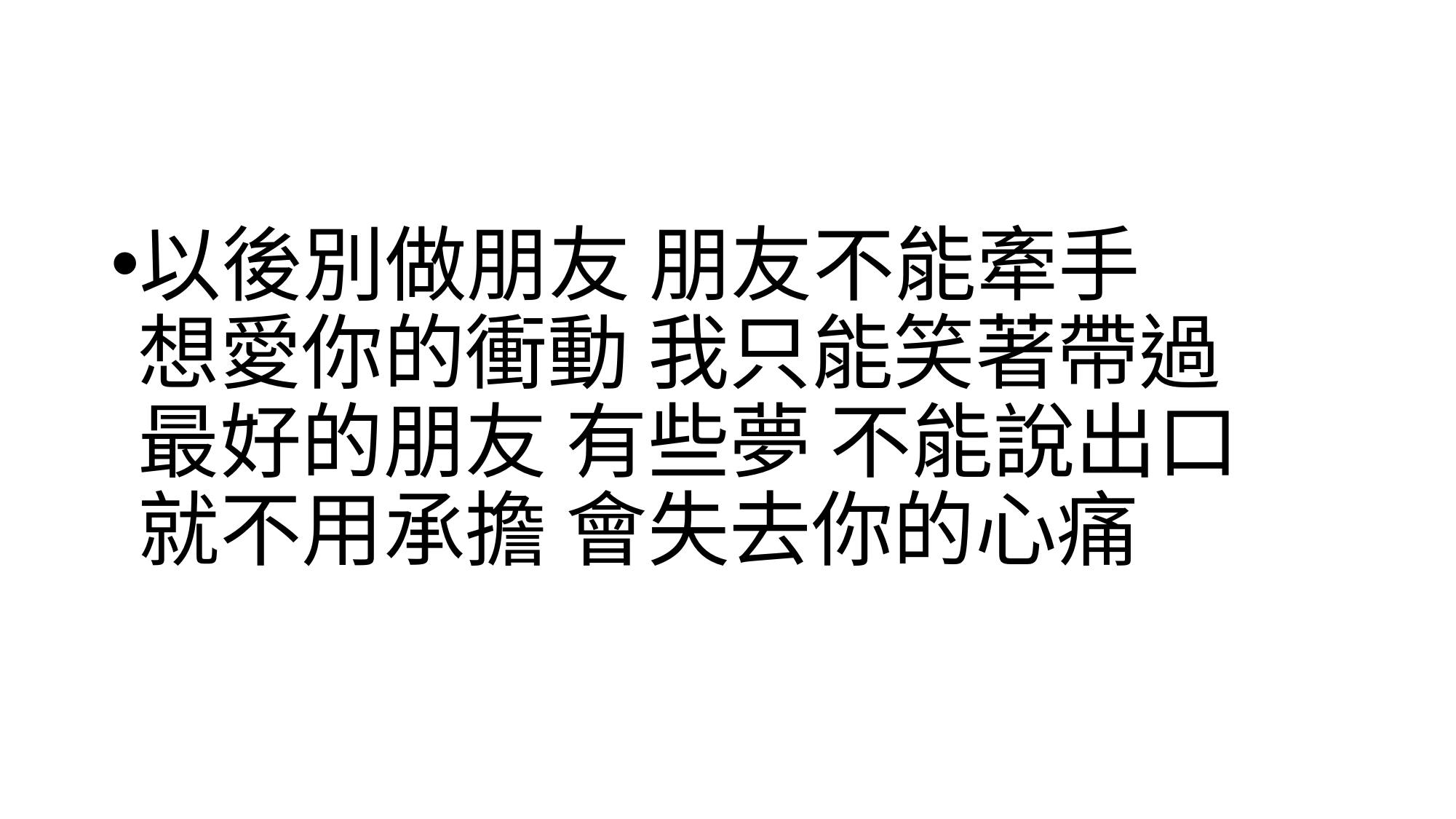

#
以後別做朋友 朋友不能牽手
想愛你的衝動 我只能笑著帶過
最好的朋友 有些夢 不能說出口
就不用承擔 會失去你的心痛